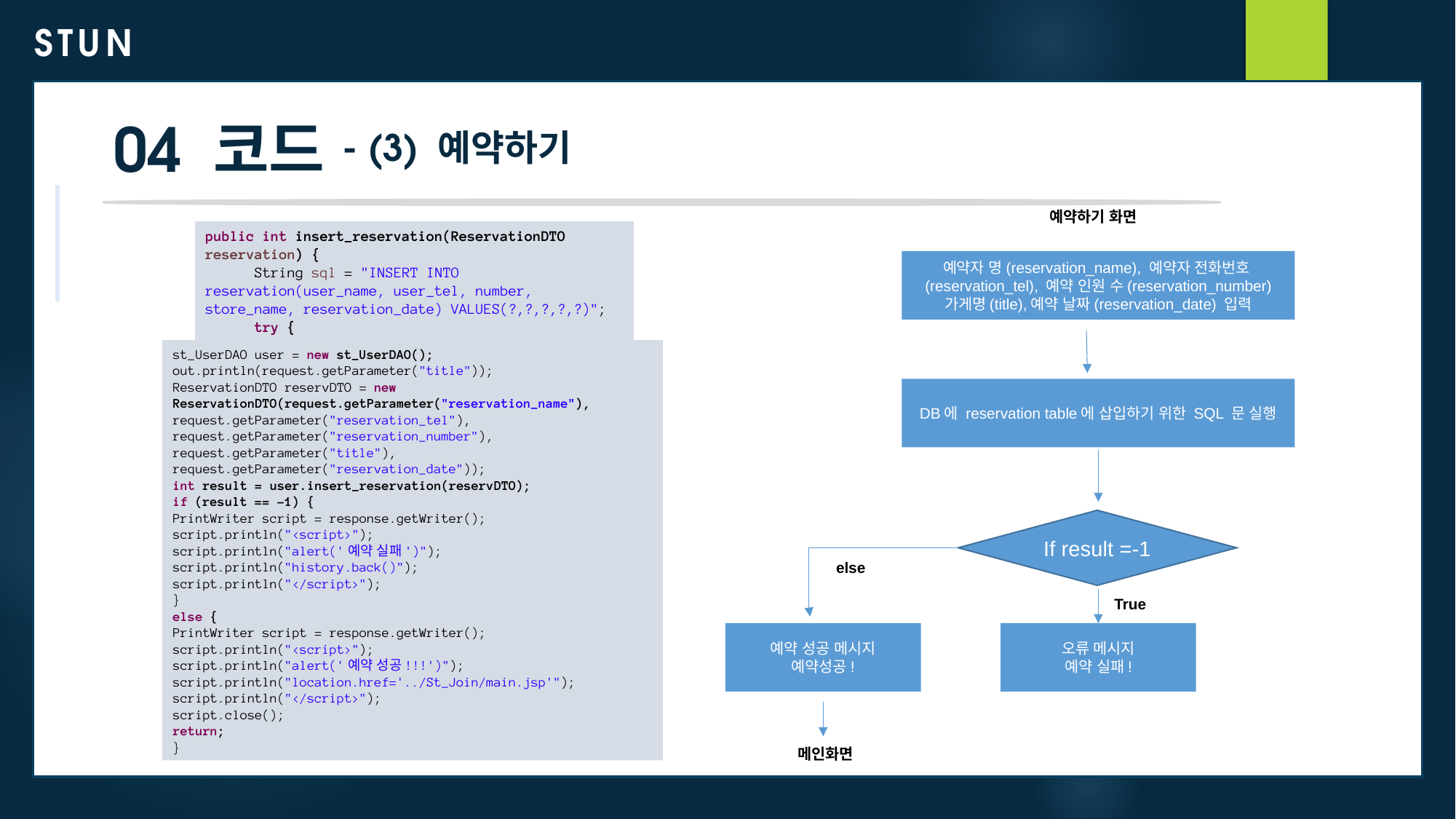

STUN

04 코드
- (3) 예약하기

예약하기 화면
public int insert_reservation(ReservationDTO reservation) {
      String sql = "INSERT INTO reservation(user_name, user_tel, number, store_name, reservation_date) VALUES(?,?,?,?,?)";
      try {
         PreparedStatement pstmt = conn.prepareStatement(sql);
         pstmt.setString(1, reservation.getUser_name());
         pstmt.setString(2, reservation.getUser_tel());
         pstmt.setString(3, reservation.getNumber());
         pstmt.setString(4, reservation.getStore_name());
         pstmt.setString(5, reservation.getReservation_date());

         return pstmt.executeUpdate();
      }
 catch(Exception e)
      {
         e.printStackTrace();
      }
      return -1;
   }

예약자 명(reservation_name), 예약자 전화번호(reservation_tel), 예약 인원 수(reservation_number)
가게명(title),예약 날짜(reservation_date) 입력
st_UserDAO user = new st_UserDAO();
out.println(request.getParameter("title"));
ReservationDTO reservDTO = new ReservationDTO(request.getParameter("reservation_name"),
request.getParameter("reservation_tel"), request.getParameter("reservation_number"),
request.getParameter("title"), request.getParameter("reservation_date"));
int result = user.insert_reservation(reservDTO);
if (result == -1) {
PrintWriter script = response.getWriter();
script.println("<script>");
script.println("alert('예약 실패')");
script.println("history.back()");
script.println("</script>");
}
else {
PrintWriter script = response.getWriter();
script.println("<script>");
script.println("alert('예약 성공!!!')");
script.println("location.href='../St_Join/main.jsp'");
script.println("</script>");
script.close();
return;
}
DB에 reservation table에 삽입하기 위한 SQL 문 실행
If result =-1
else
True
예약 성공 메시지
예약성공!
오류 메시지
예약 실패!
메인화면